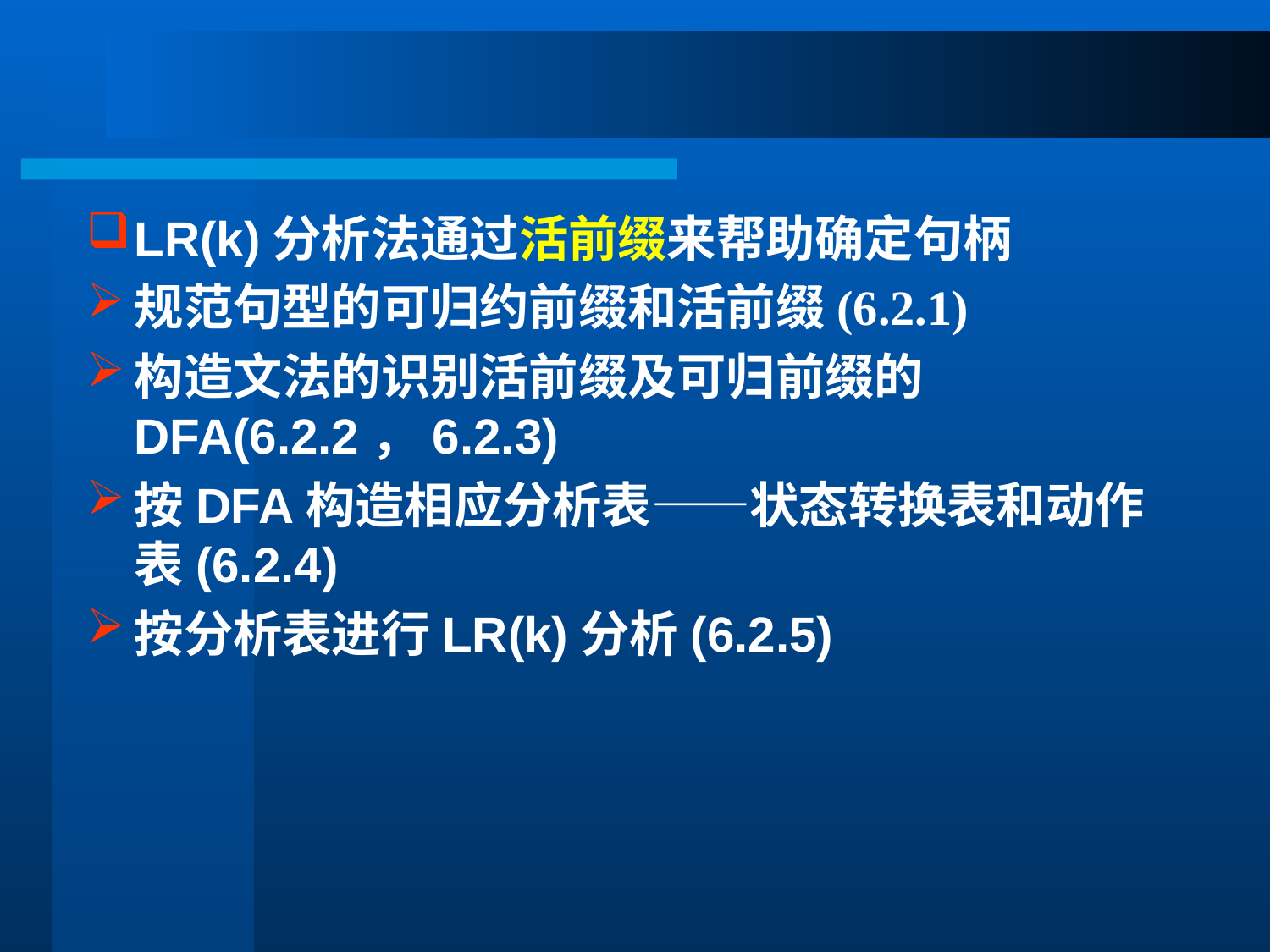

#
LR(k)分析法通过活前缀来帮助确定句柄
规范句型的可归约前缀和活前缀(6.2.1)
构造文法的识别活前缀及可归前缀的DFA(6.2.2，6.2.3)
按DFA构造相应分析表——状态转换表和动作表(6.2.4)
按分析表进行LR(k)分析(6.2.5)